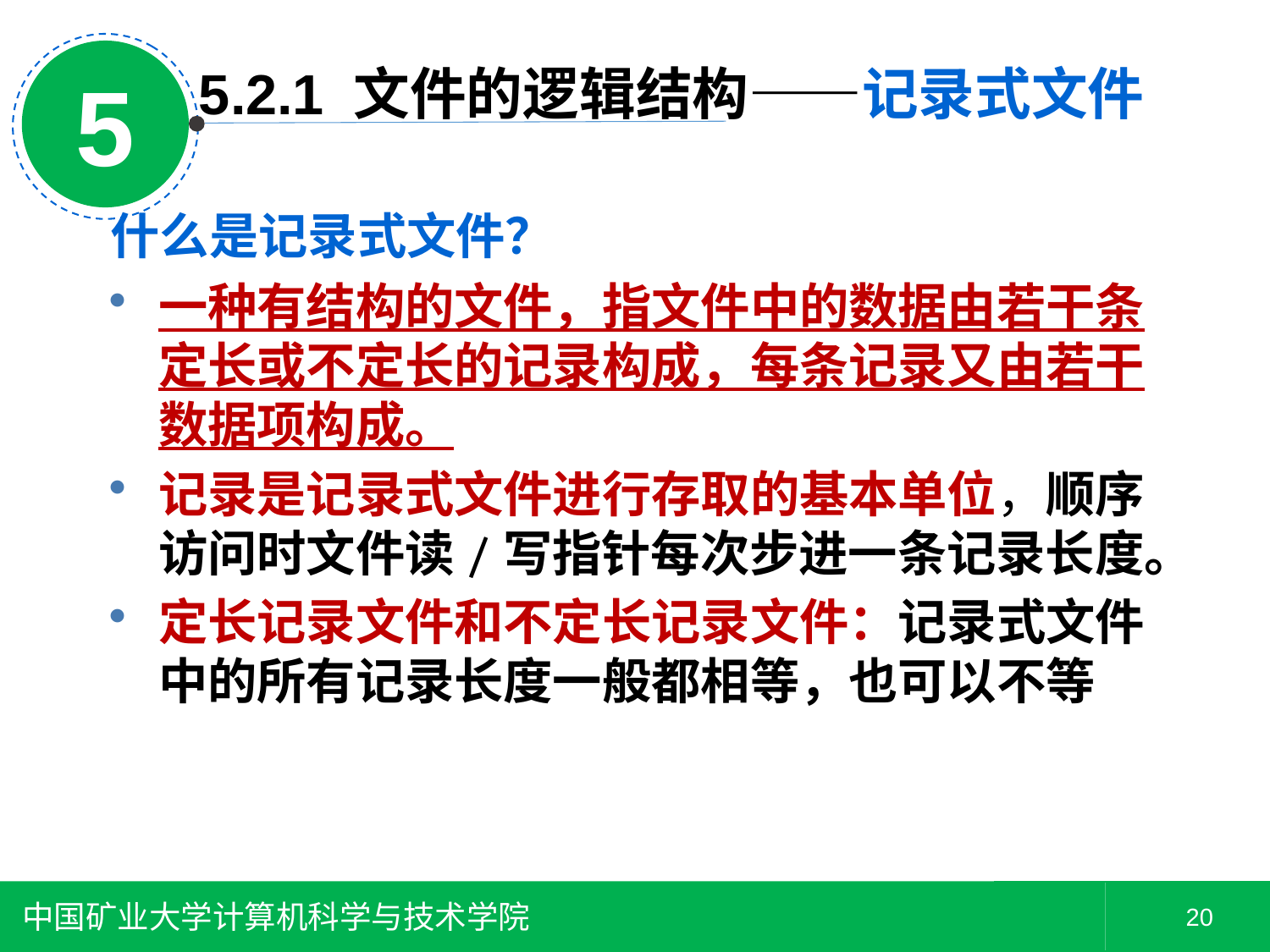

5
5.2.1 文件的逻辑结构——记录式文件

什么是记录式文件？
一种有结构的文件，指文件中的数据由若干条定长或不定长的记录构成，每条记录又由若干数据项构成。
记录是记录式文件进行存取的基本单位，顺序访问时文件读/写指针每次步进一条记录长度。
定长记录文件和不定长记录文件：记录式文件中的所有记录长度一般都相等，也可以不等